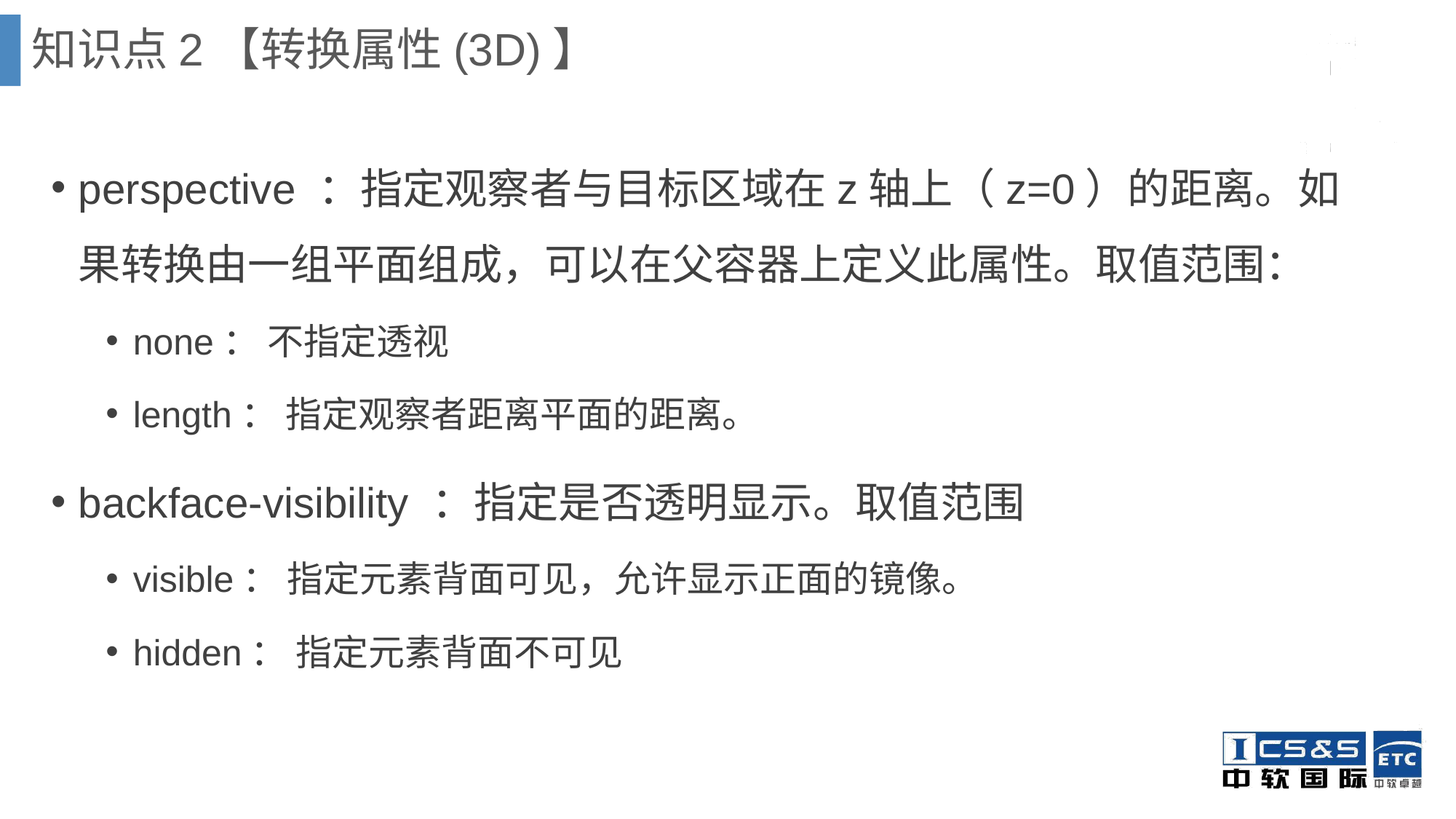

知识点2【转换属性(3D)】
perspective ：指定观察者与目标区域在z轴上（z=0）的距离。如果转换由一组平面组成，可以在父容器上定义此属性。取值范围：
none： 不指定透视
length： 指定观察者距离平面的距离。
backface-visibility ：指定是否透明显示。取值范围
visible： 指定元素背面可见，允许显示正面的镜像。
hidden： 指定元素背面不可见